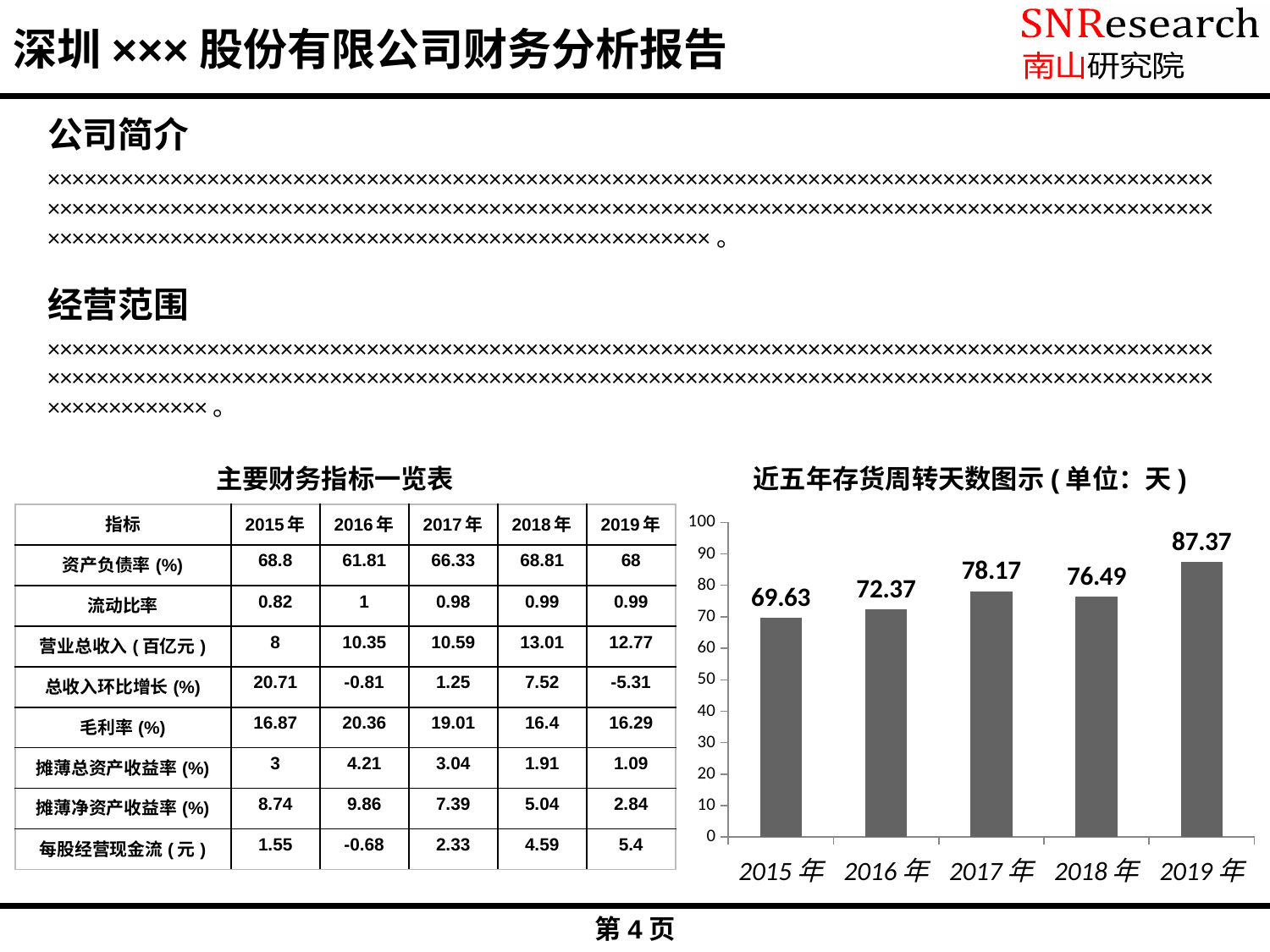

# 深圳×××股份有限公司财务分析报告
公司简介
××××××××××××××××××××××××××××××××××××××××××××××××××××××××××××××××××××××××××××××××××××××××××××××××××××××××××××××××××××××××××××××××××××××××××××××××××××××××××××××××××××××××××××××××××××××××××××××××××××××××××××××××××××××××××××××××××××××××××××××××××××。
经营范围
×××××××××××××××××××××××××××××××××××××××××××××××××××××××××××××××××××××××××××××××××××××××××××××××××××××××××××××××××××××××××××××××××××××××××××××××××××××××××××××××××××××××××××××××××××××××××××××××××××××××××××。
主要财务指标一览表
近五年存货周转天数图示(单位：天)
| 指标 | 2015年 | 2016年 | 2017年 | 2018年 | 2019年 |
| --- | --- | --- | --- | --- | --- |
| 资产负债率(%) | 68.8 | 61.81 | 66.33 | 68.81 | 68 |
| 流动比率 | 0.82 | 1 | 0.98 | 0.99 | 0.99 |
| 营业总收入(百亿元) | 8 | 10.35 | 10.59 | 13.01 | 12.77 |
| 总收入环比增长(%) | 20.71 | -0.81 | 1.25 | 7.52 | -5.31 |
| 毛利率(%) | 16.87 | 20.36 | 19.01 | 16.4 | 16.29 |
| 摊薄总资产收益率(%) | 3 | 4.21 | 3.04 | 1.91 | 1.09 |
| 摊薄净资产收益率(%) | 8.74 | 9.86 | 7.39 | 5.04 | 2.84 |
| 每股经营现金流(元) | 1.55 | -0.68 | 2.33 | 4.59 | 5.4 |

### Chart

| Category | Series 1 |
|---|---|
| 2015年 | 69.63 |
| 2016年 | 72.37 |
| 2017年 | 78.17 |
| 2018年 | 76.49 |
| 2019年 | 87.37 |
第4页